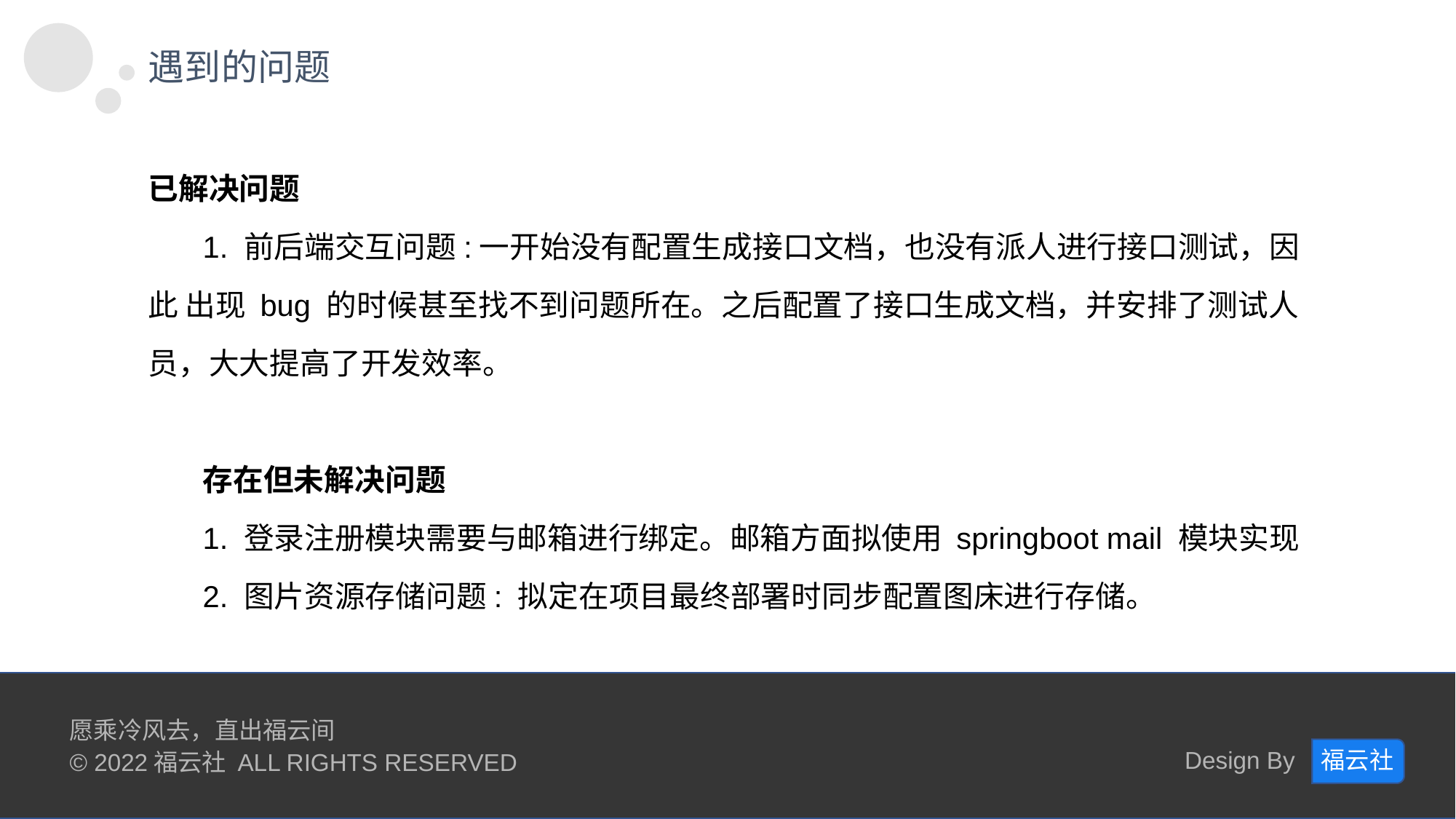

遇到的问题
已解决问题
1. 前后端交互问题:一开始没有配置生成接口文档，也没有派人进行接口测试，因此 出现 bug 的时候甚至找不到问题所在。之后配置了接口生成文档，并安排了测试人员，大大提高了开发效率。

存在但未解决问题
1. 登录注册模块需要与邮箱进行绑定。邮箱方面拟使用 springboot mail 模块实现
2. 图片资源存储问题: 拟定在项目最终部署时同步配置图床进行存储。

愿乘冷风去，直出福云间
© 2022福云社 ALL RIGHTS RESERVED

  Design By   福云社